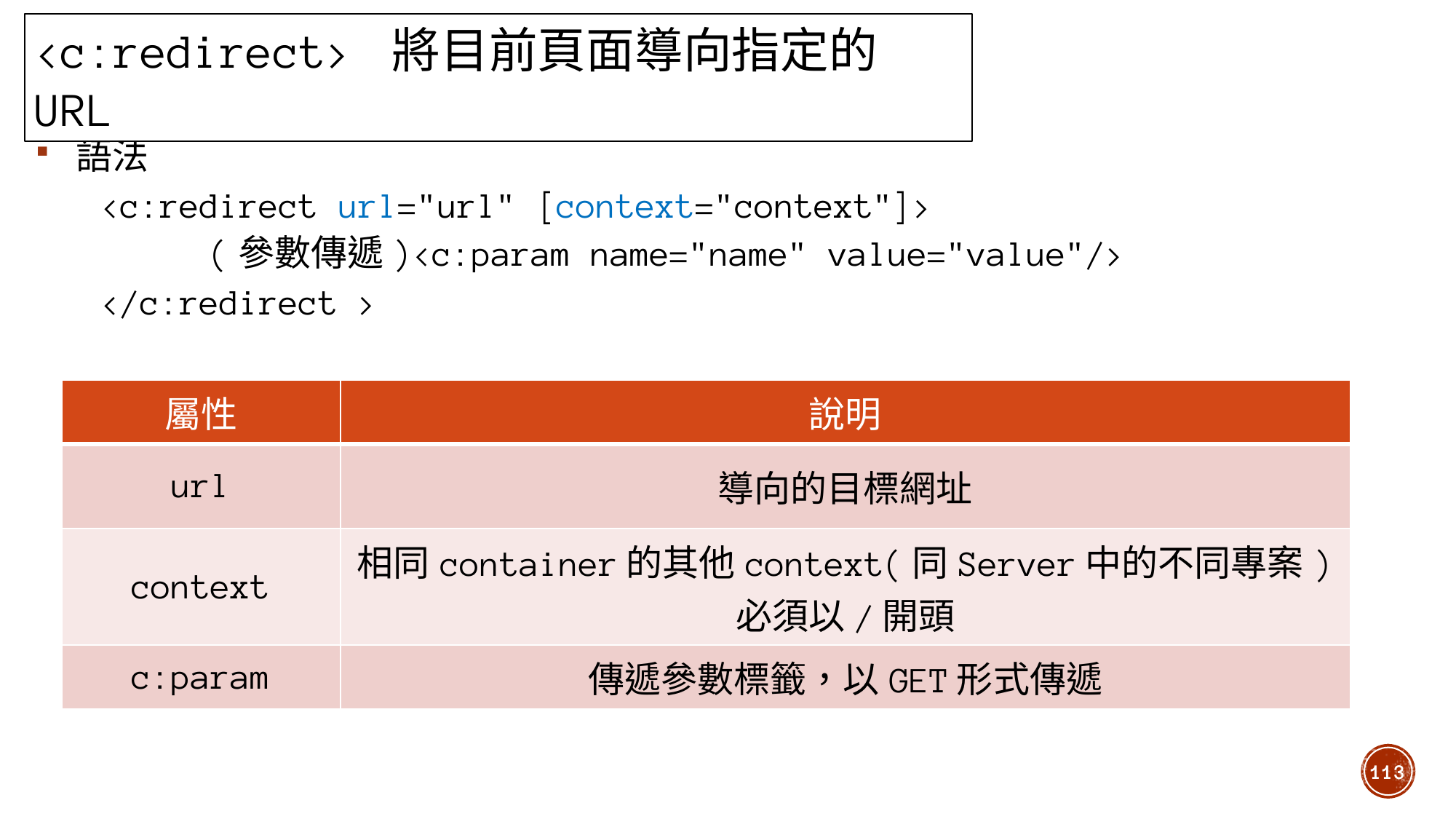

<c:redirect> 將目前頁面導向指定的URL
語法
<c:redirect url="url" [context="context"]>
	(參數傳遞)<c:param name="name" value="value"/>
</c:redirect >

| 屬性 | 說明 |
| --- | --- |
| url | 導向的目標網址 |
| context | 相同container的其他context(同Server中的不同專案) 必須以/開頭 |
| c:param | 傳遞參數標籤，以GET形式傳遞 |
113